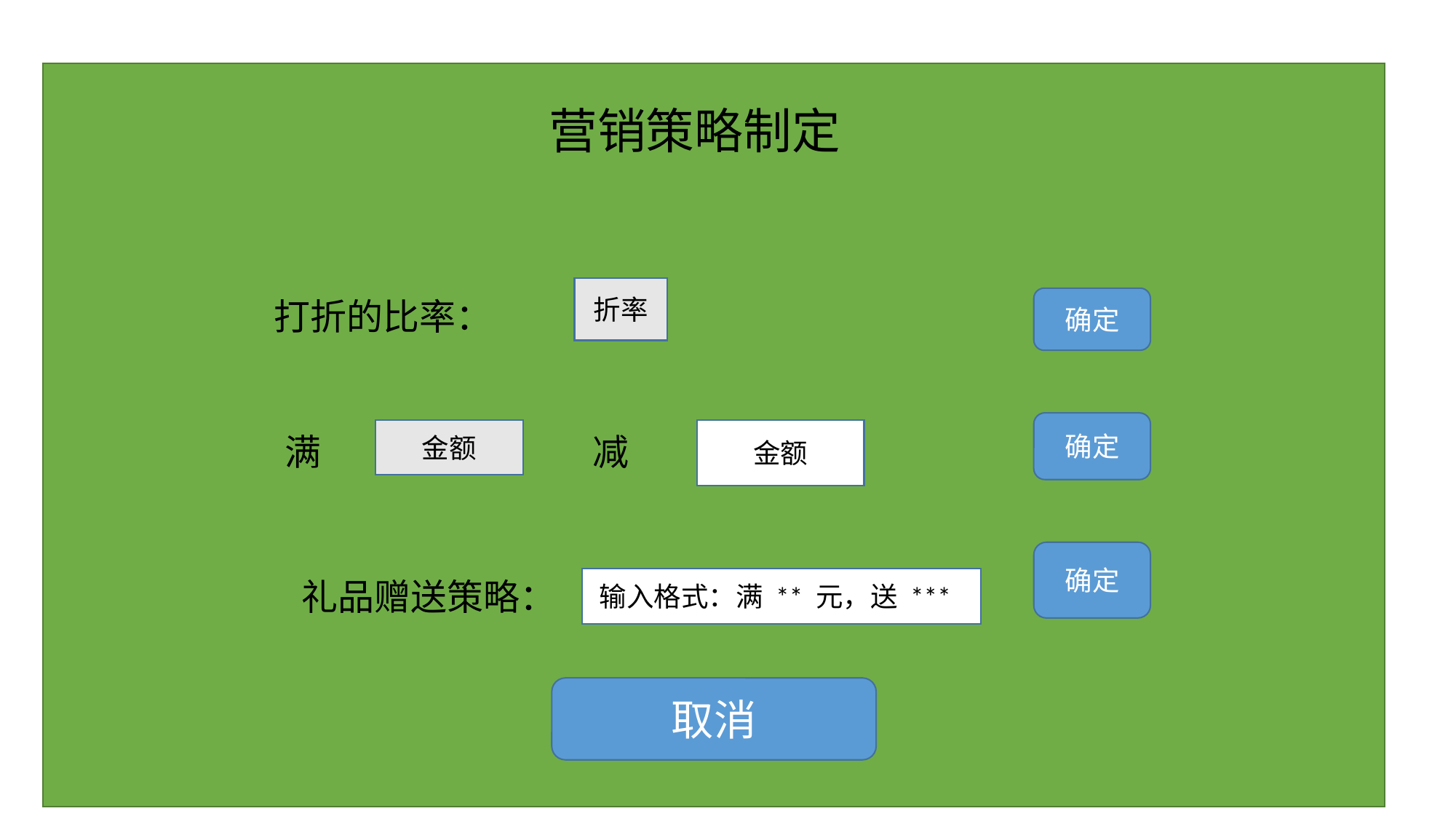

#

营销策略制定

折率
打折的比率：
确定
确定
金额
金额
减
满
确定
礼品赠送策略：
输入格式：满 ** 元，送 ***
取消